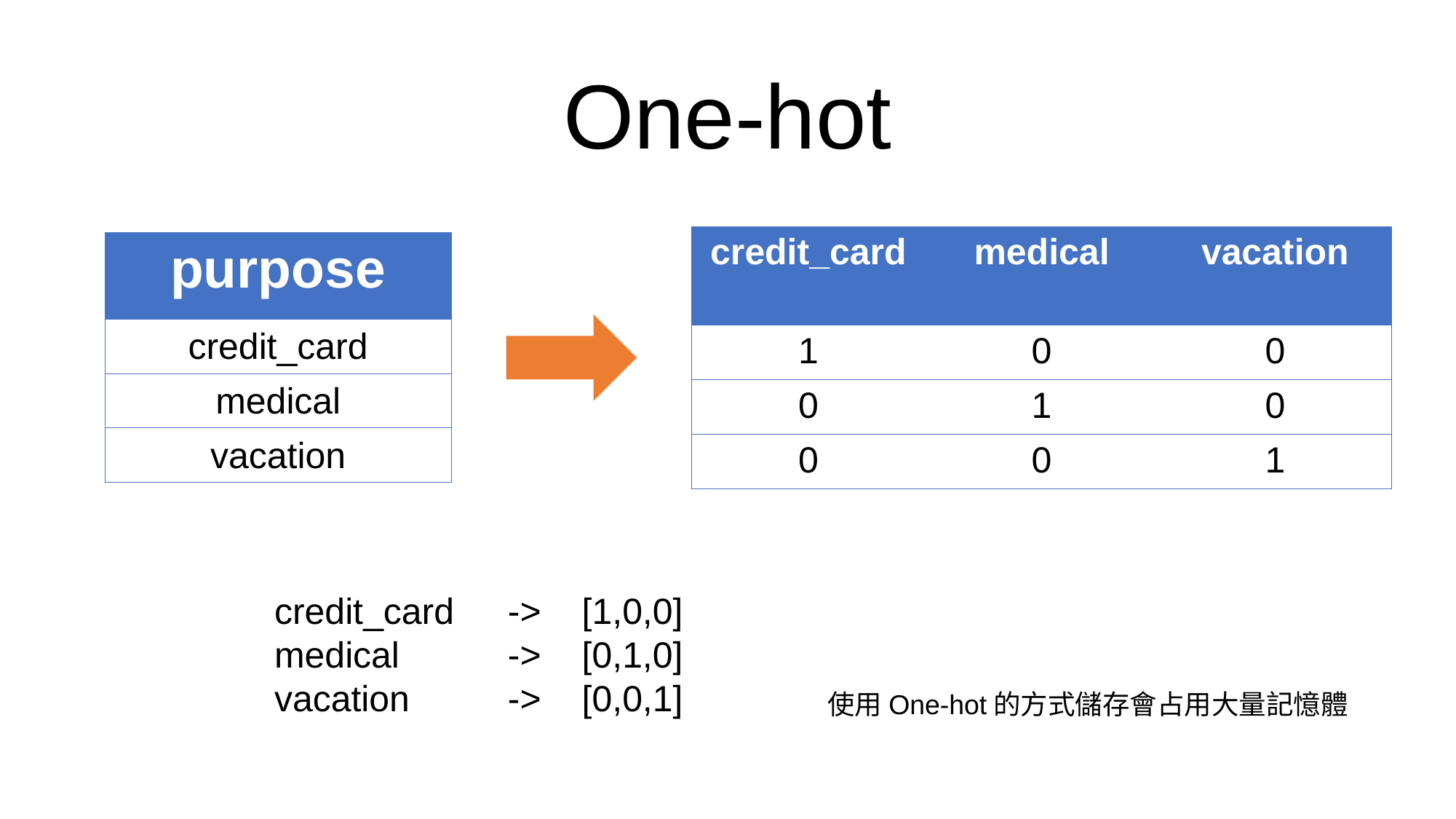

One-hot
| credit\_card | medical | vacation |
| --- | --- | --- |
| 1 | 0 | 0 |
| 0 | 1 | 0 |
| 0 | 0 | 1 |
| purpose |
| --- |
| credit\_card |
| medical |
| vacation |

credit_card
medical
vacation
->    [1,0,0]
->    [0,1,0]
->    [0,0,1]
使用One-hot的方式儲存會占用大量記憶體